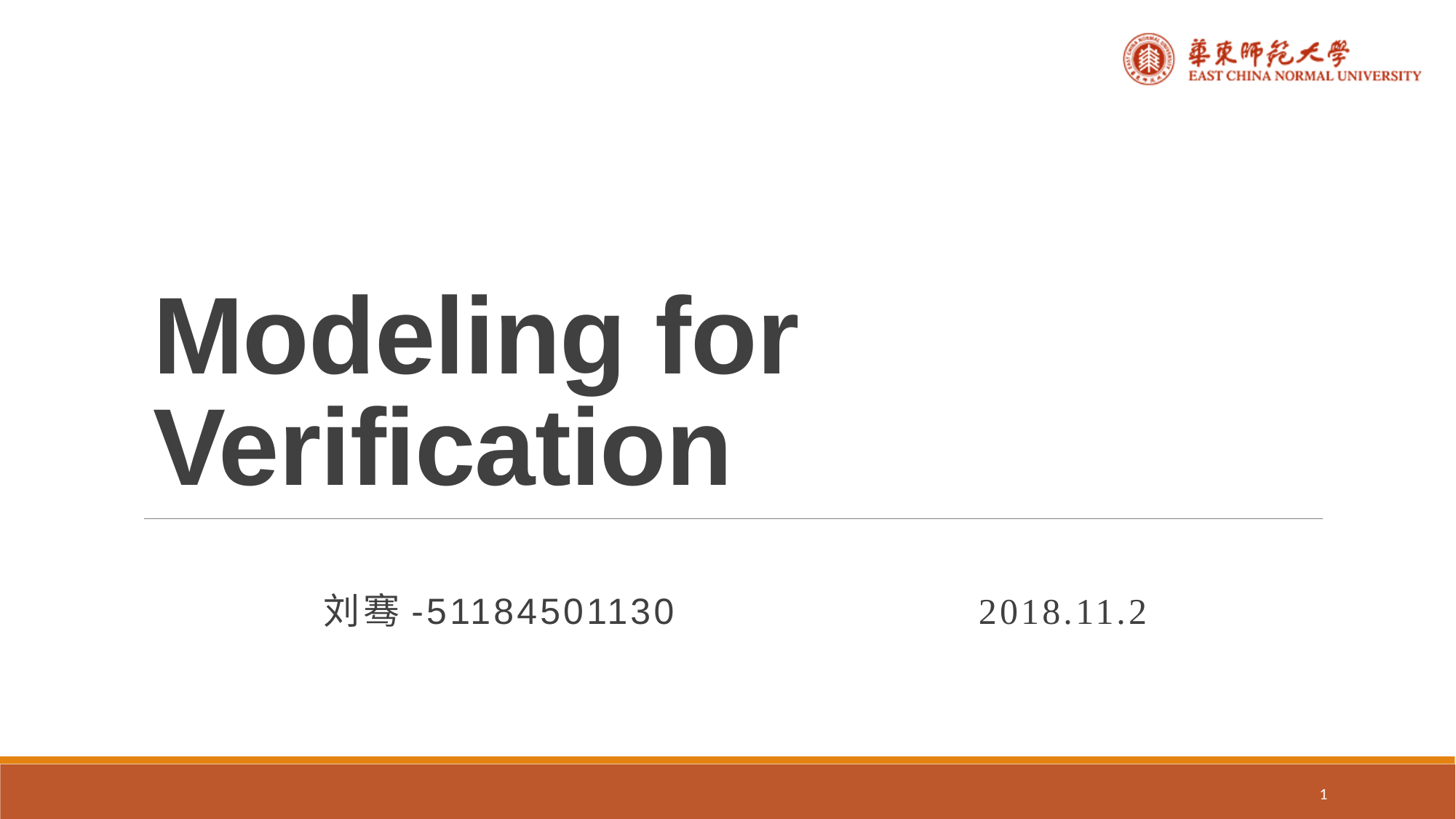

# Modeling for Verification
刘骞-51184501130 			2018.11.2

1